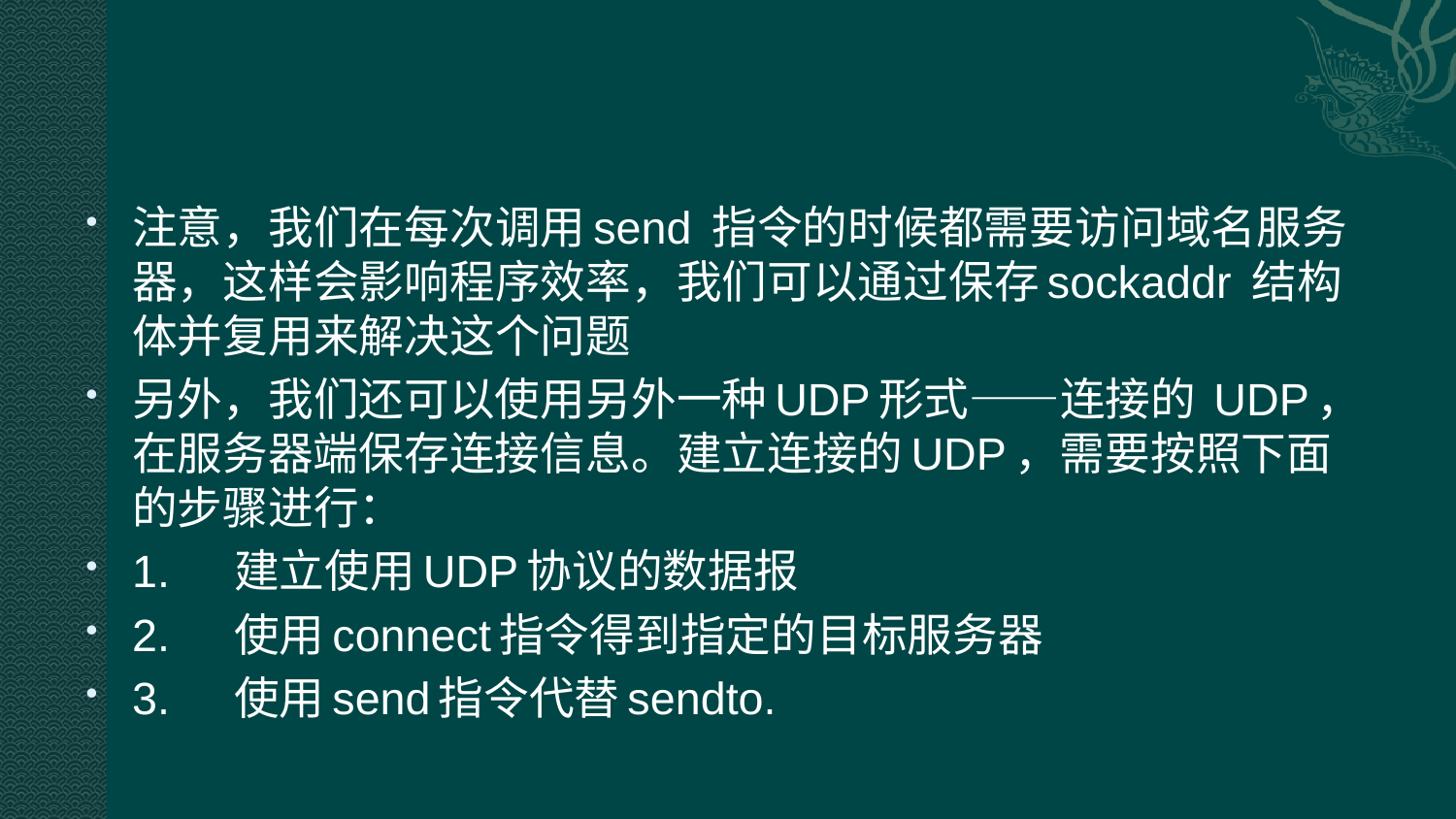

#
注意，我们在每次调用send 指令的时候都需要访问域名服务器，这样会影响程序效率，我们可以通过保存sockaddr 结构体并复用来解决这个问题
另外，我们还可以使用另外一种UDP形式——连接的 UDP，在服务器端保存连接信息。建立连接的UDP，需要按照下面的步骤进行：
1.	建立使用UDP协议的数据报
2.	使用connect指令得到指定的目标服务器
3.	使用send指令代替sendto.